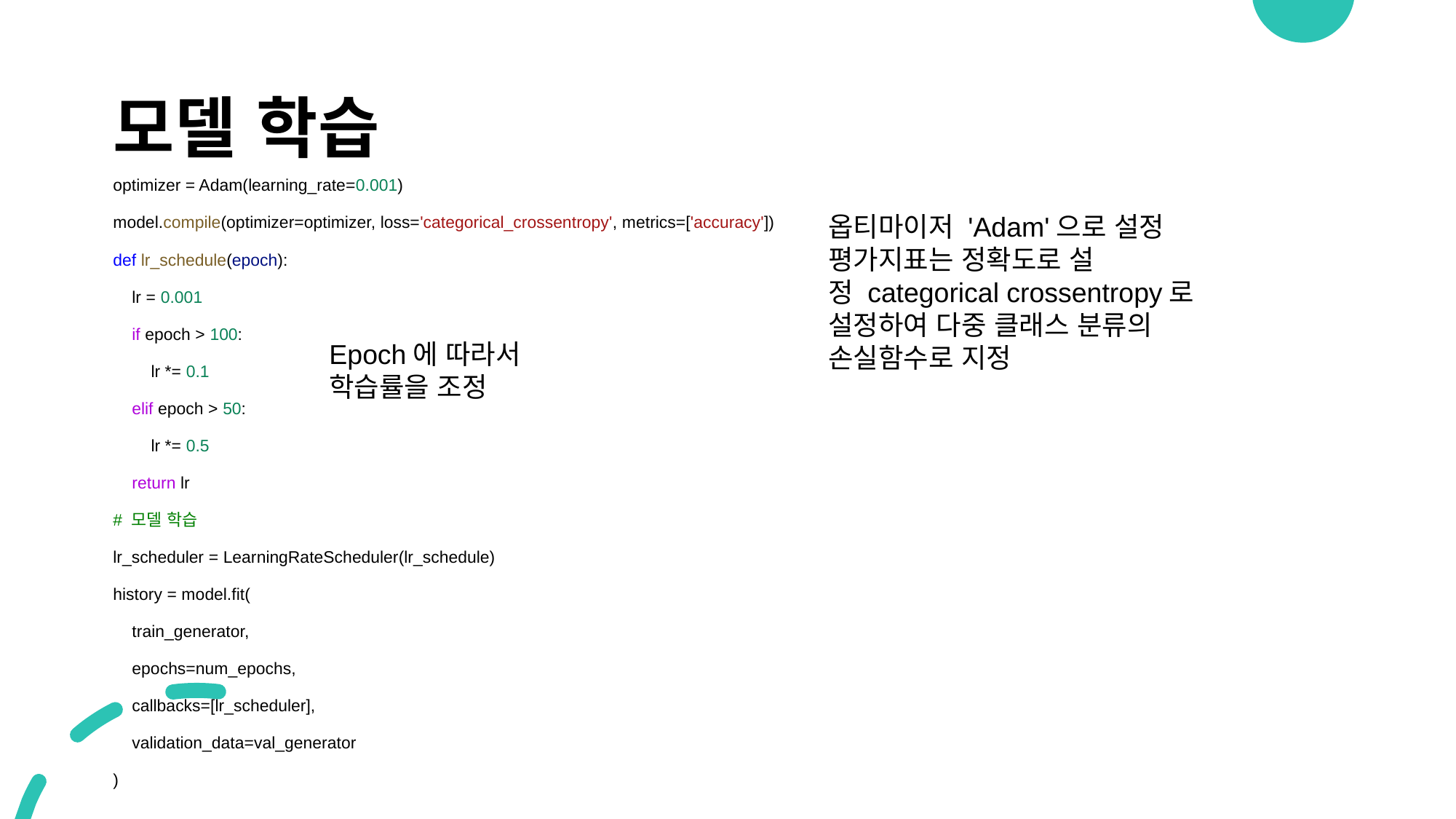

# 모델 학습
optimizer = Adam(learning_rate=0.001)
model.compile(optimizer=optimizer, loss='categorical_crossentropy', metrics=['accuracy'])
def lr_schedule(epoch):
    lr = 0.001
    if epoch > 100:
        lr *= 0.1
    elif epoch > 50:
        lr *= 0.5
    return lr
# 모델 학습
lr_scheduler = LearningRateScheduler(lr_schedule)
history = model.fit(
    train_generator,
    epochs=num_epochs,
    callbacks=[lr_scheduler],
    validation_data=val_generator
)

옵티마이저 'Adam'으로 설정
평가지표는 정확도로 설정 categorical crossentropy로 설정하여 다중 클래스 분류의 손실함수로 지정
Epoch에 따라서 학습률을 조정